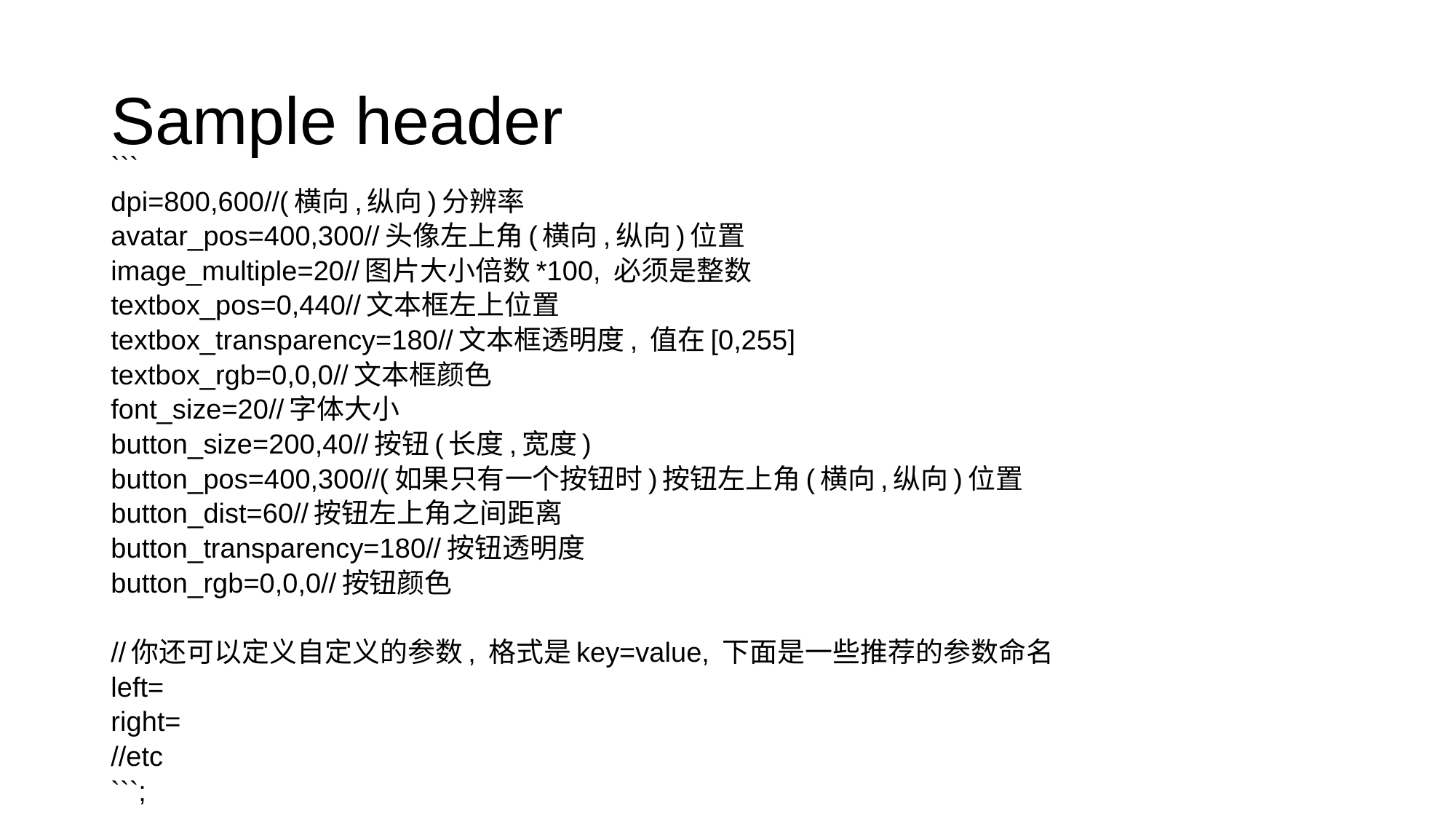

# Sample header
```
dpi=800,600//(横向,纵向)分辨率
avatar_pos=400,300//头像左上角(横向,纵向)位置
image_multiple=20//图片大小倍数*100, 必须是整数
textbox_pos=0,440//文本框左上位置
textbox_transparency=180//文本框透明度, 值在[0,255]
textbox_rgb=0,0,0//文本框颜色
font_size=20//字体大小
button_size=200,40//按钮(长度,宽度)
button_pos=400,300//(如果只有一个按钮时)按钮左上角(横向,纵向)位置
button_dist=60//按钮左上角之间距离
button_transparency=180//按钮透明度
button_rgb=0,0,0//按钮颜色

//你还可以定义自定义的参数, 格式是key=value, 下面是一些推荐的参数命名
left=
right=
//etc
```;